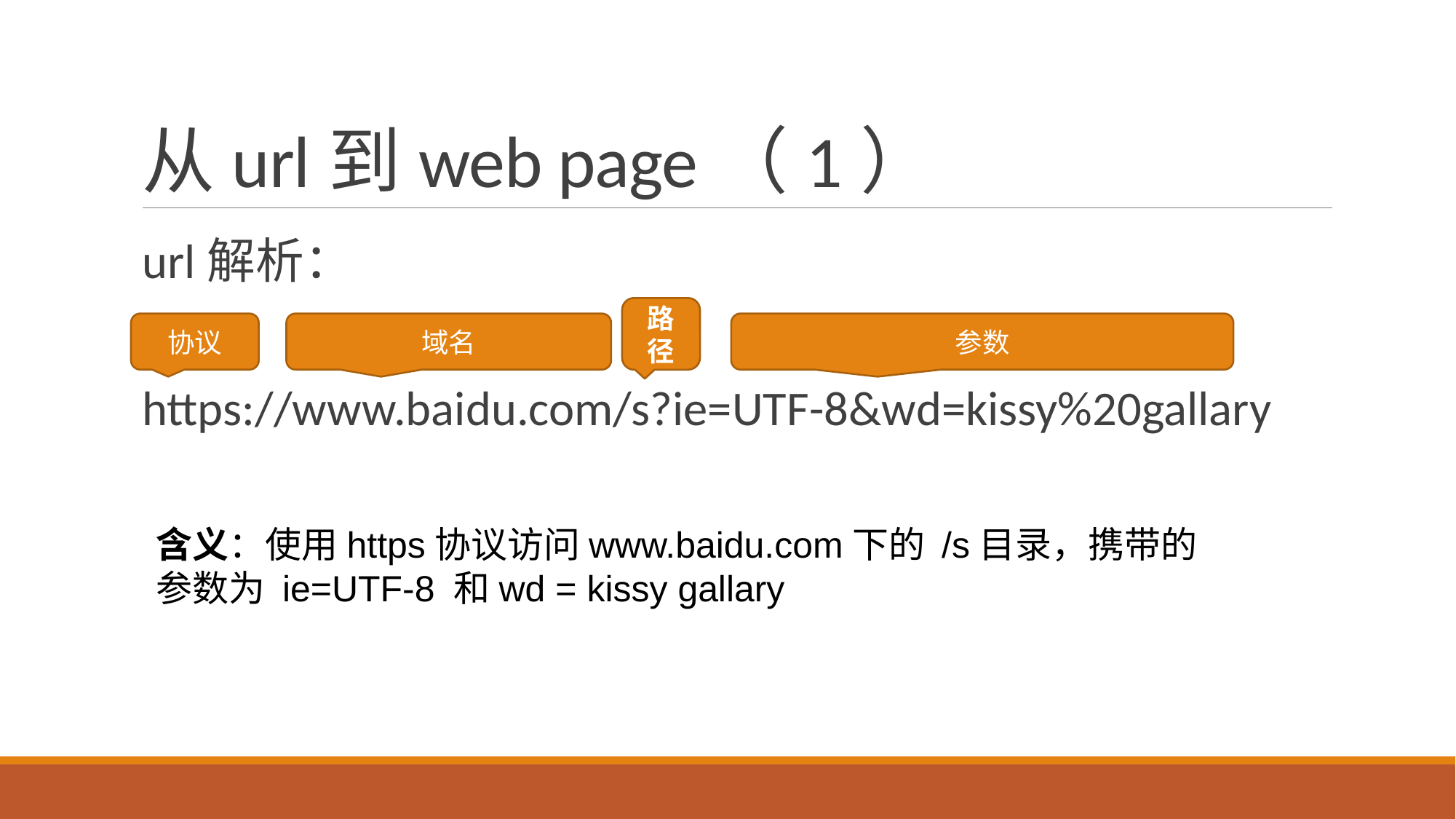

# 从url到web page（1）
url解析：

https://www.baidu.com/s?ie=UTF-8&wd=kissy%20gallary
路径
参数
域名
协议
含义：使用https协议访问www.baidu.com下的 /s目录，携带的参数为 ie=UTF-8 和wd = kissy gallary